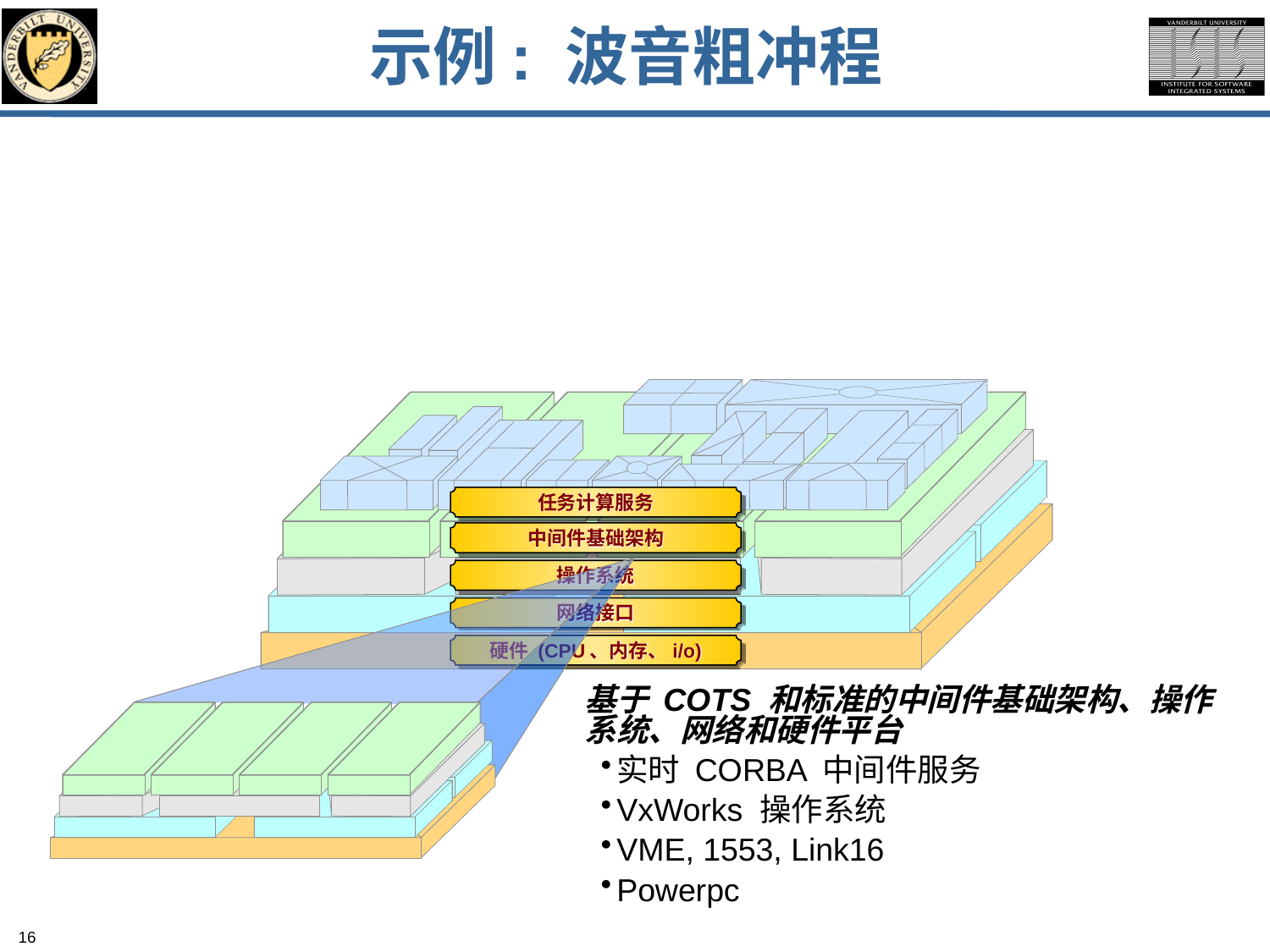

# 示例: 波音粗冲程

任务计算服务

中间件基础架构

操作系统

网络接口

硬件 (CPU、内存、i/o)

基于 COTS 和标准的中间件基础架构、操作系统、网络和硬件平台
实时 CORBA 中间件服务
VxWorks 操作系统
VME, 1553, Link16
Powerpc
16